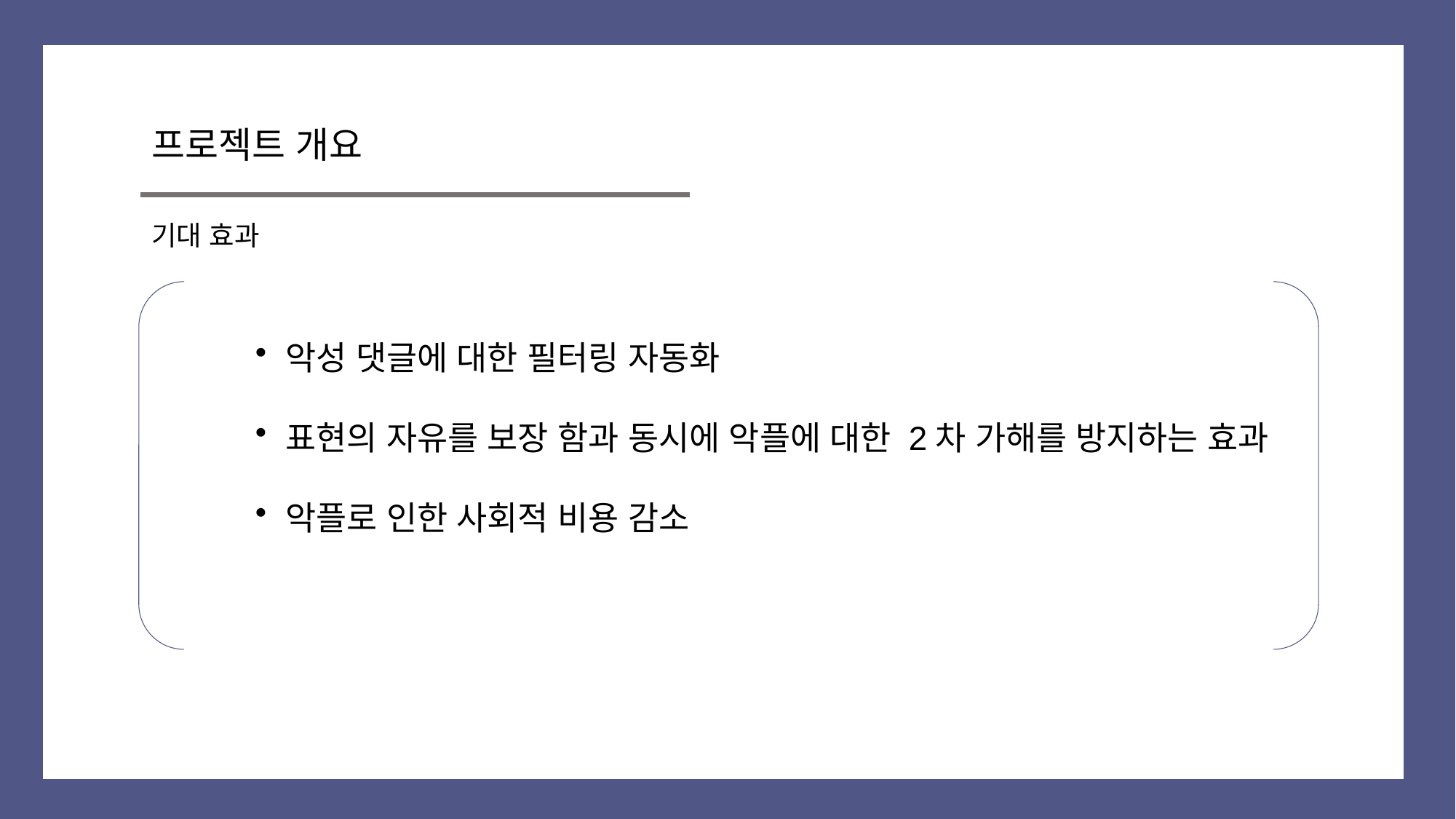

프로젝트 개요

기대 효과

악성 댓글에 대한 필터링 자동화

표현의 자유를 보장 함과 동시에 악플에 대한 2차 가해를 방지하는 효과

악플로 인한 사회적 비용 감소